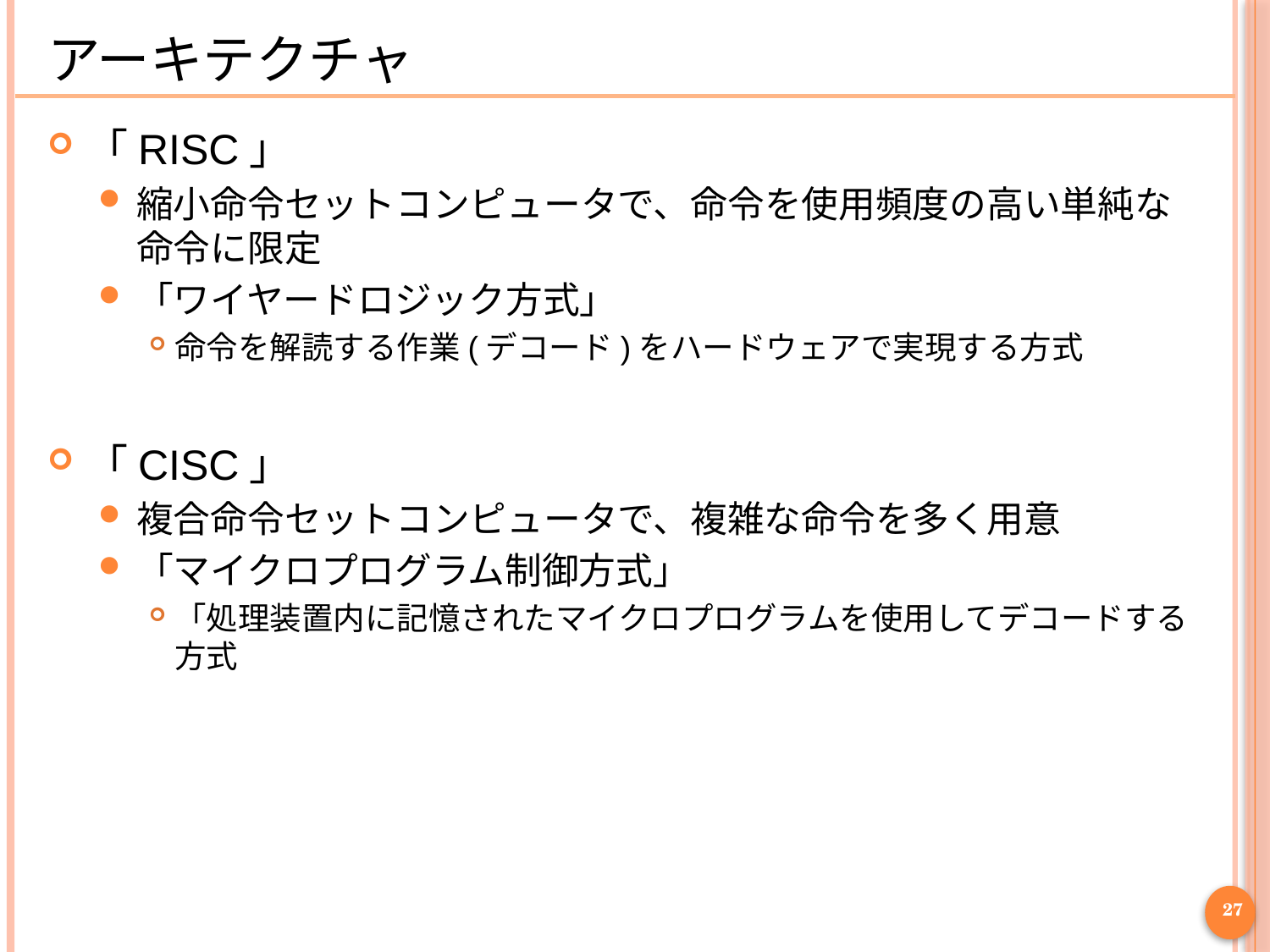

# アーキテクチャ
「RISC」
縮小命令セットコンピュータで、命令を使用頻度の高い単純な命令に限定
「ワイヤードロジック方式」
命令を解読する作業(デコード)をハードウェアで実現する方式

「CISC」
複合命令セットコンピュータで、複雑な命令を多く用意
「マイクロプログラム制御方式」
「処理装置内に記憶されたマイクロプログラムを使用してデコードする方式
27